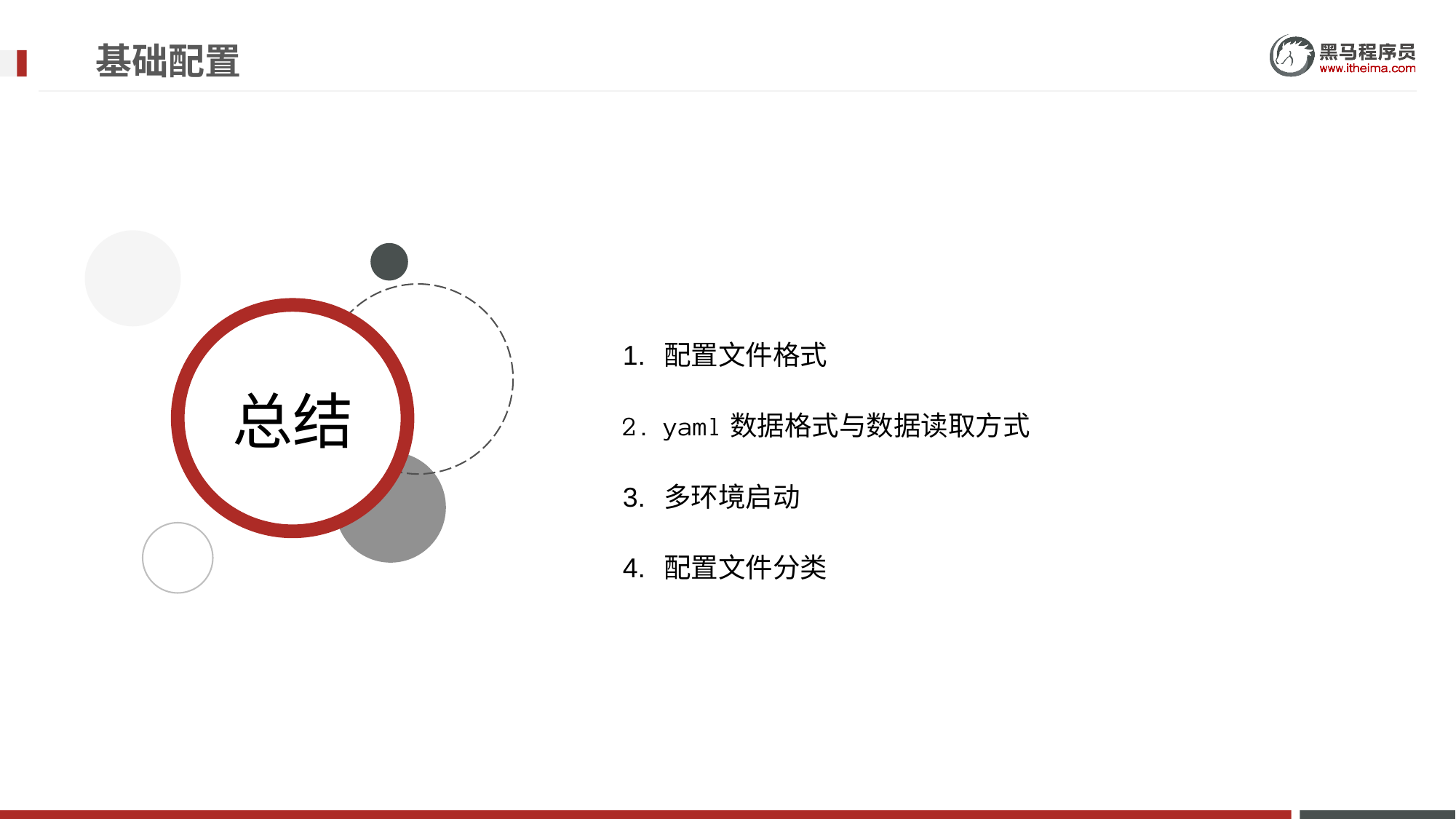

# 基础配置
配置文件格式
yaml数据格式与数据读取方式
多环境启动
配置文件分类